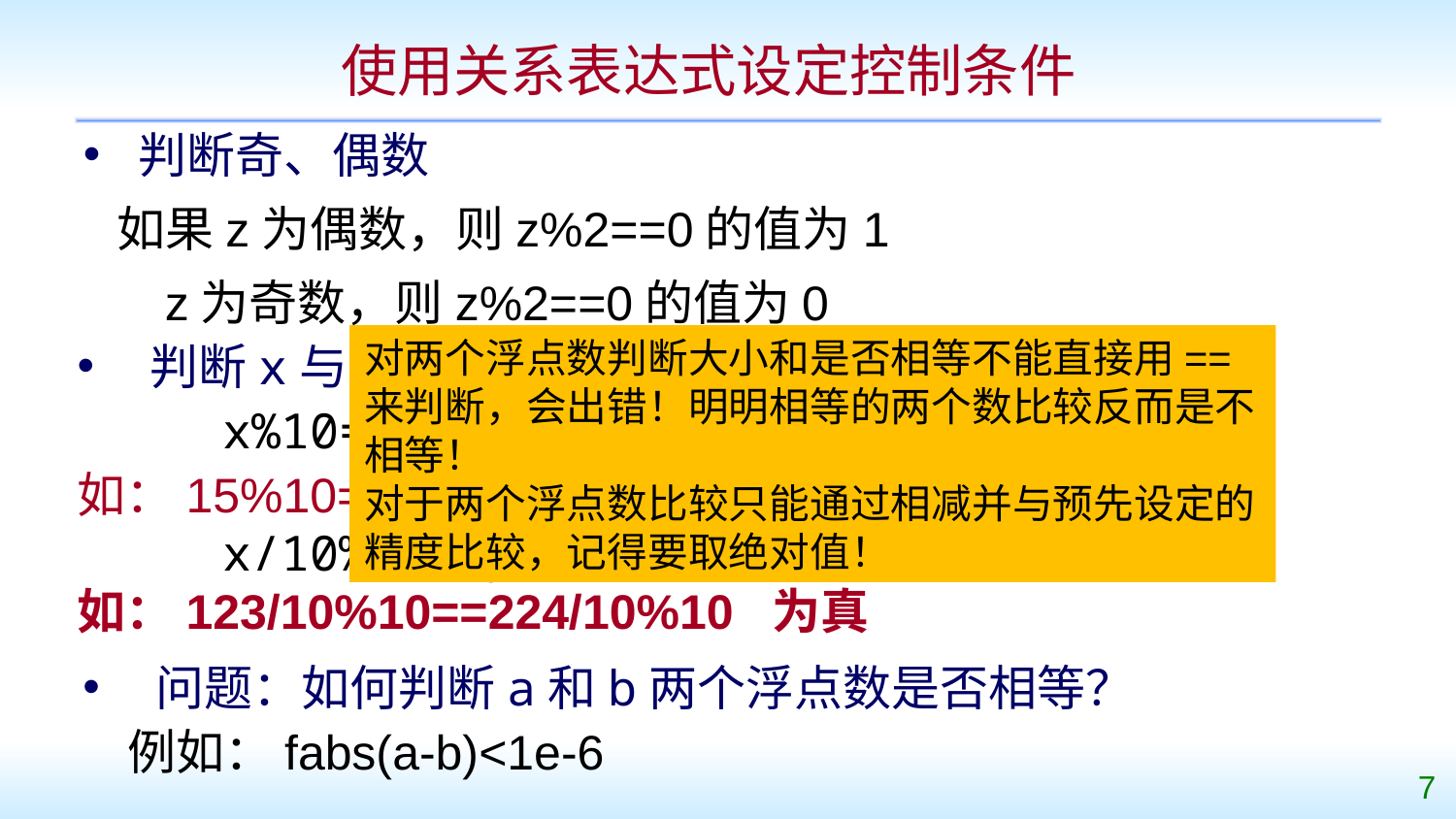

使用关系表达式设定控制条件
判断奇、偶数
  如果z为偶数，则z%2==0的值为1
      z为奇数，则z%2==0的值为0

对两个浮点数判断大小和是否相等不能直接用==来判断，会出错！明明相等的两个数比较反而是不相等！
对于两个浮点数比较只能通过相减并与预先设定的精度比较，记得要取绝对值！
判断x与y的某位数字是否相同
     x%10==y%10         判断个位数上数字相同
如：15%10==25%10 为真，16%10==18%10  为假
     x/10%10==y/10%10   判断十位数上数字相同
如：123/10%10==224/10%10  为真

问题：如何判断a和b两个浮点数是否相等？
   例如：fabs(a-b)<1e-6
7